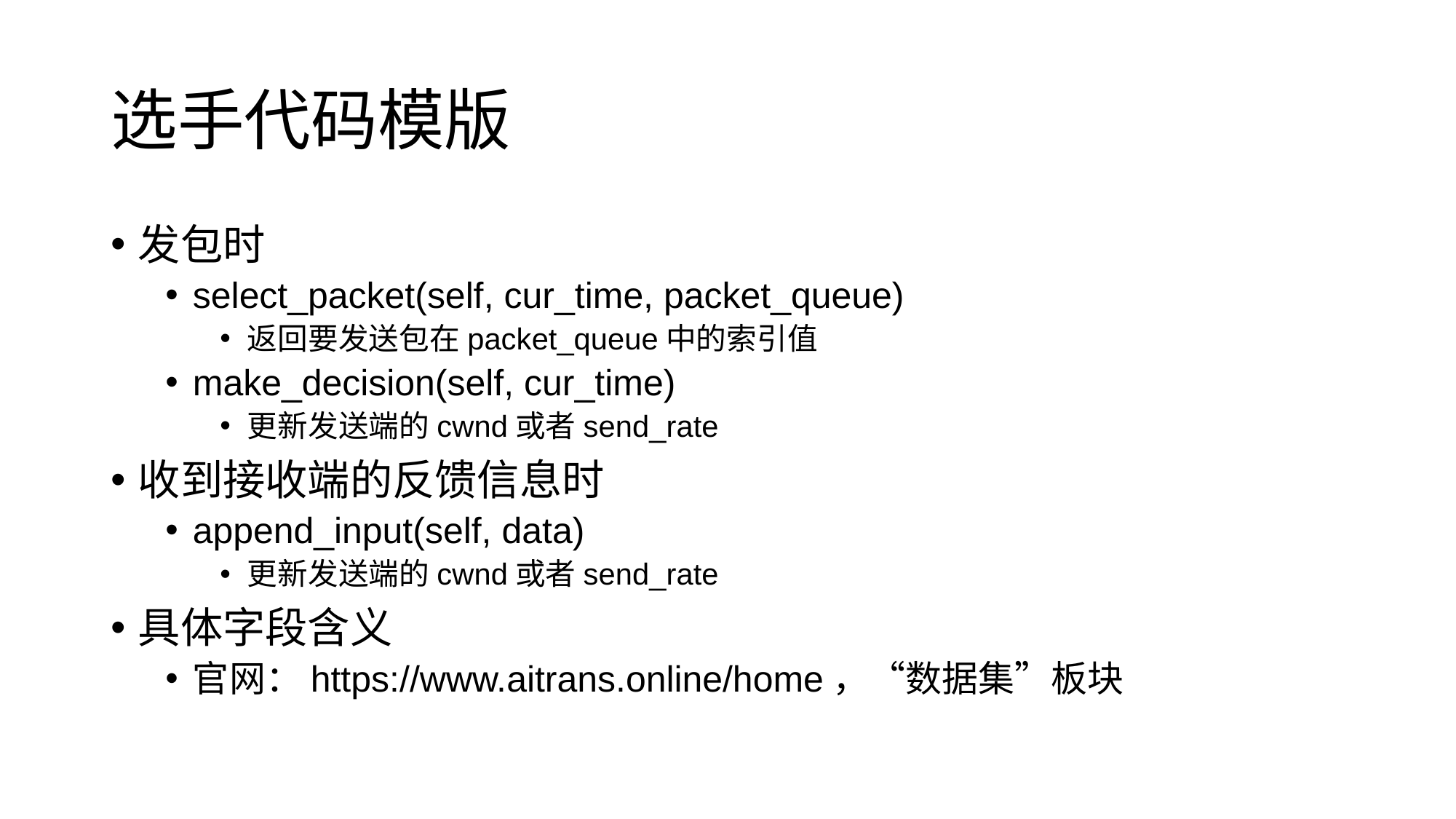

# 选手代码模版
发包时
select_packet(self, cur_time, packet_queue)
返回要发送包在packet_queue中的索引值
make_decision(self, cur_time)
更新发送端的cwnd或者send_rate
收到接收端的反馈信息时
append_input(self, data)
更新发送端的cwnd或者send_rate
具体字段含义
官网：https://www.aitrans.online/home，“数据集”板块